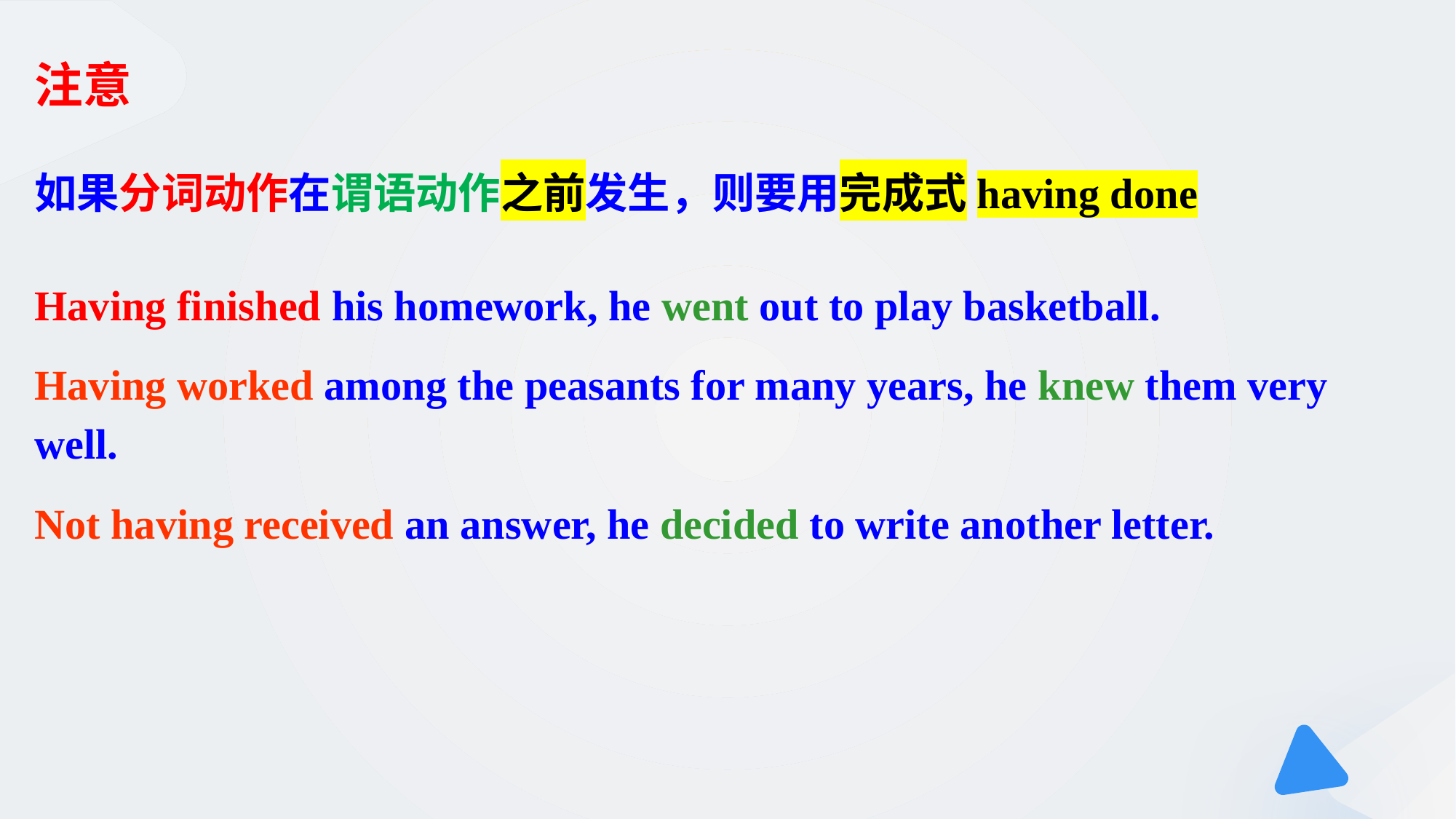

# 注意
如果分词动作在谓语动作之前发生，则要用完成式having done
Having finished his homework, he went out to play basketball.
Having worked among the peasants for many years, he knew them very well.
Not having received an answer, he decided to write another letter.